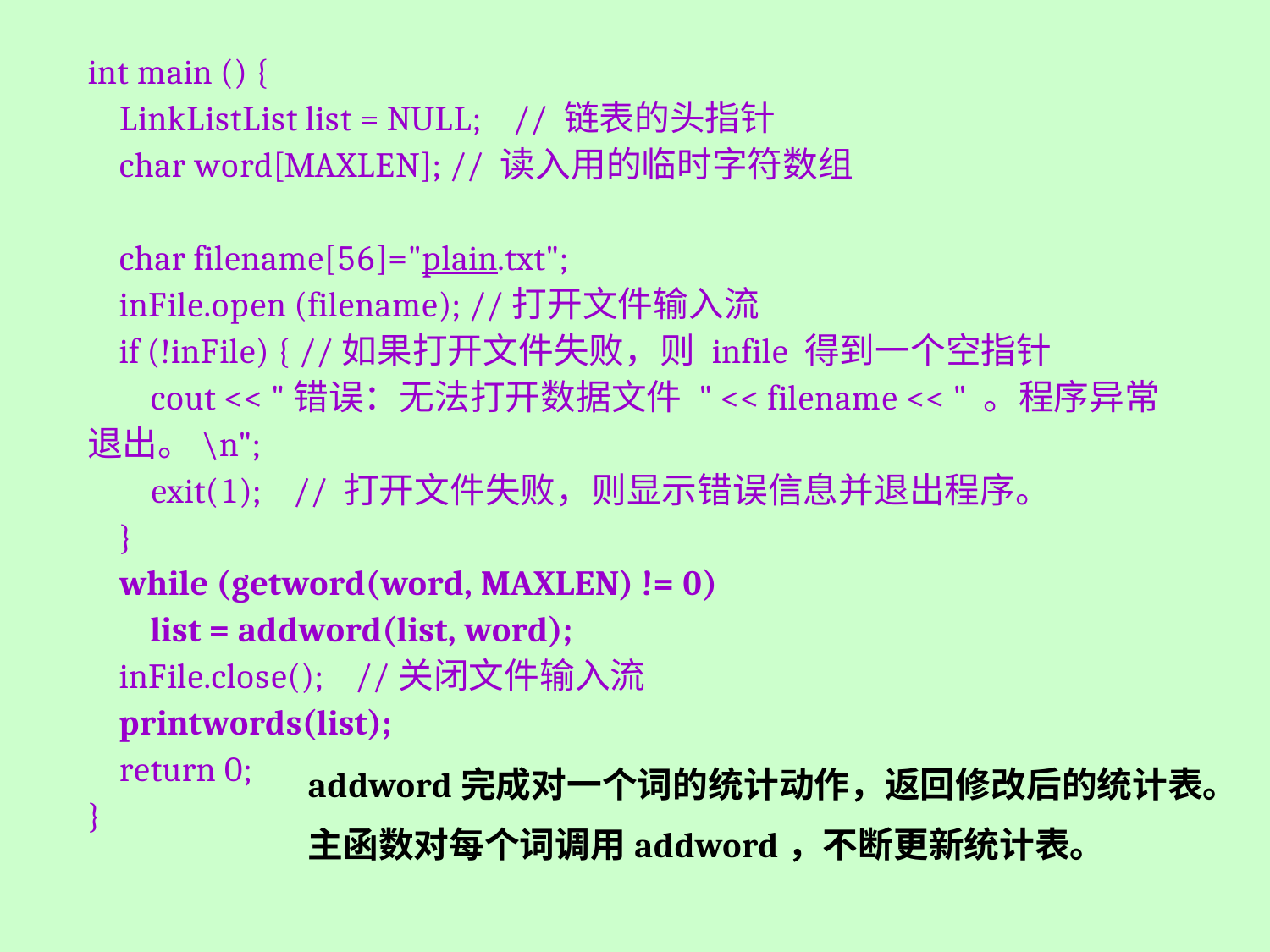

int main () {
    LinkListList list = NULL;    // 链表的头指针
    char word[MAXLEN]; // 读入用的临时字符数组

    char filename[56]="plain.txt";
    inFile.open (filename); //打开文件输入流
    if (!inFile) { //如果打开文件失败，则 infile 得到一个空指针
        cout << "错误：无法打开数据文件 " << filename << " 。程序异常退出。\n";
        exit(1);    // 打开文件失败，则显示错误信息并退出程序。
    }
    while (getword(word, MAXLEN) != 0)
        list = addword(list, word);
    inFile.close();    //关闭文件输入流
    printwords(list);
    return 0;
}

addword完成对一个词的统计动作，返回修改后的统计表。
主函数对每个词调用addword，不断更新统计表。

81